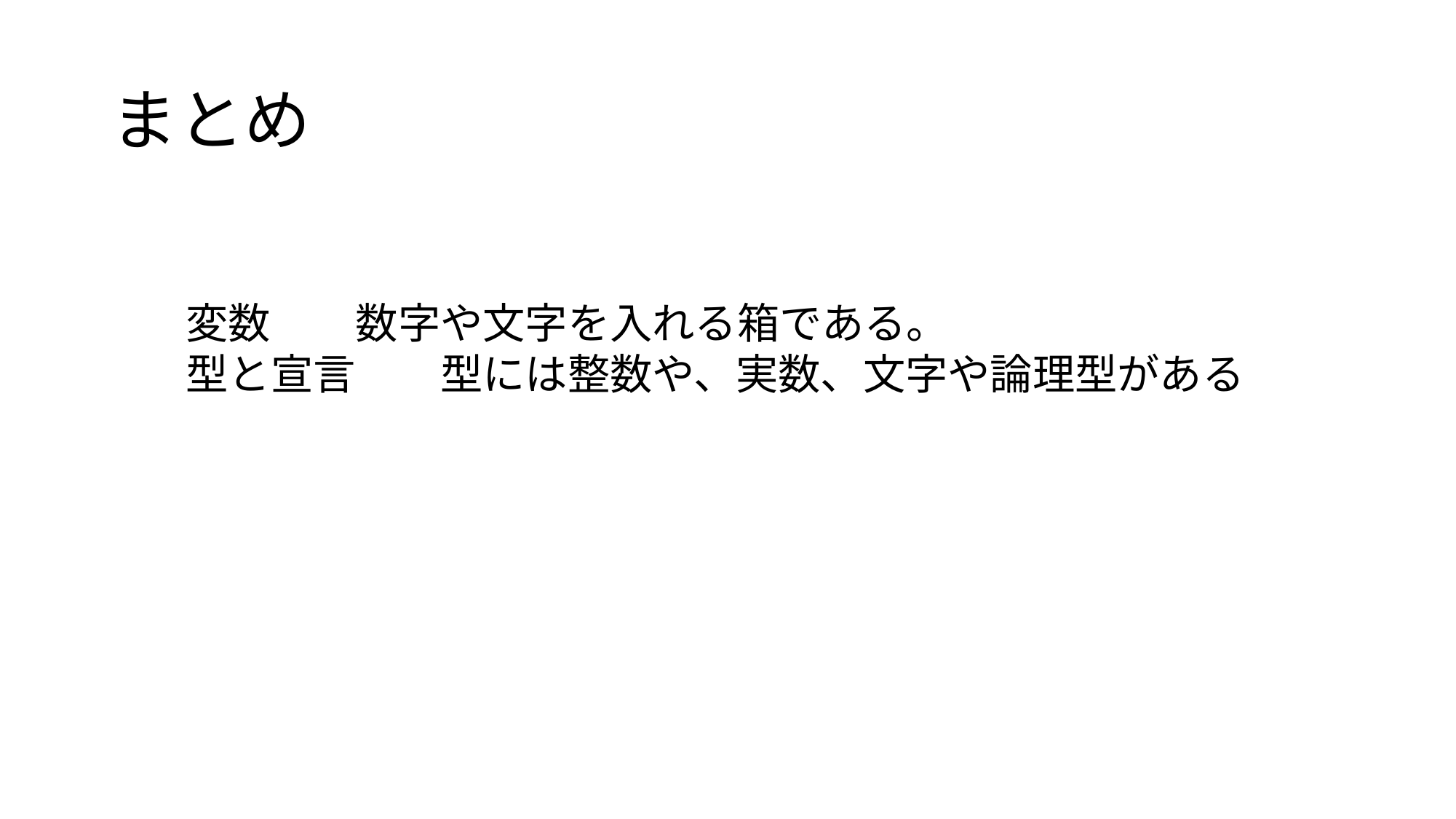

# まとめ
変数　　数字や文字を入れる箱である。
型と宣言　　型には整数や、実数、文字や論理型がある